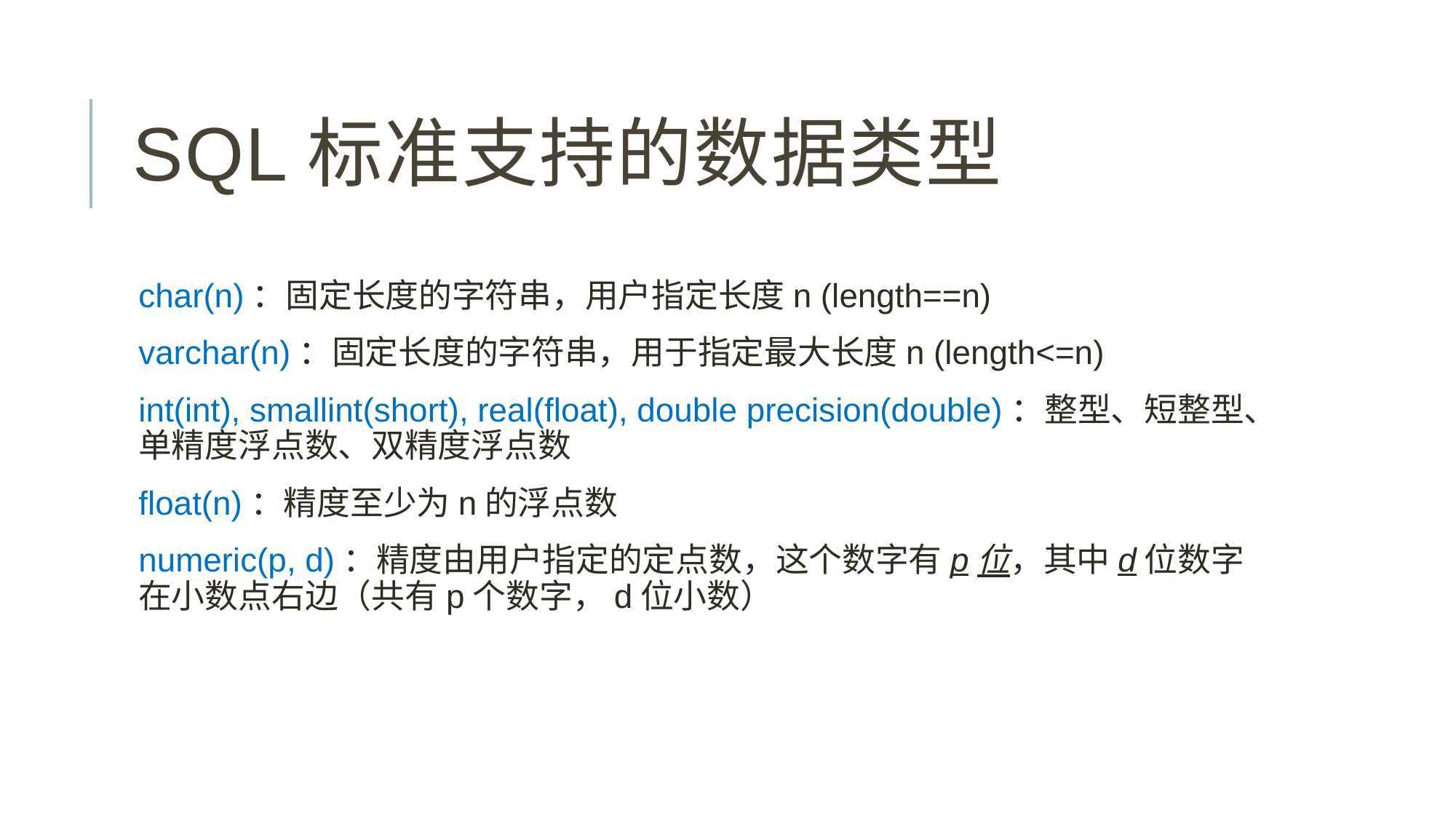

# SQL标准支持的数据类型
char(n)：固定长度的字符串，用户指定长度n (length==n)
varchar(n)：固定长度的字符串，用于指定最大长度n (length<=n)
int(int), smallint(short), real(float), double precision(double)：整型、短整型、单精度浮点数、双精度浮点数
float(n)：精度至少为n的浮点数
numeric(p, d)：精度由用户指定的定点数，这个数字有p位，其中d位数字在小数点右边（共有p个数字，d位小数）